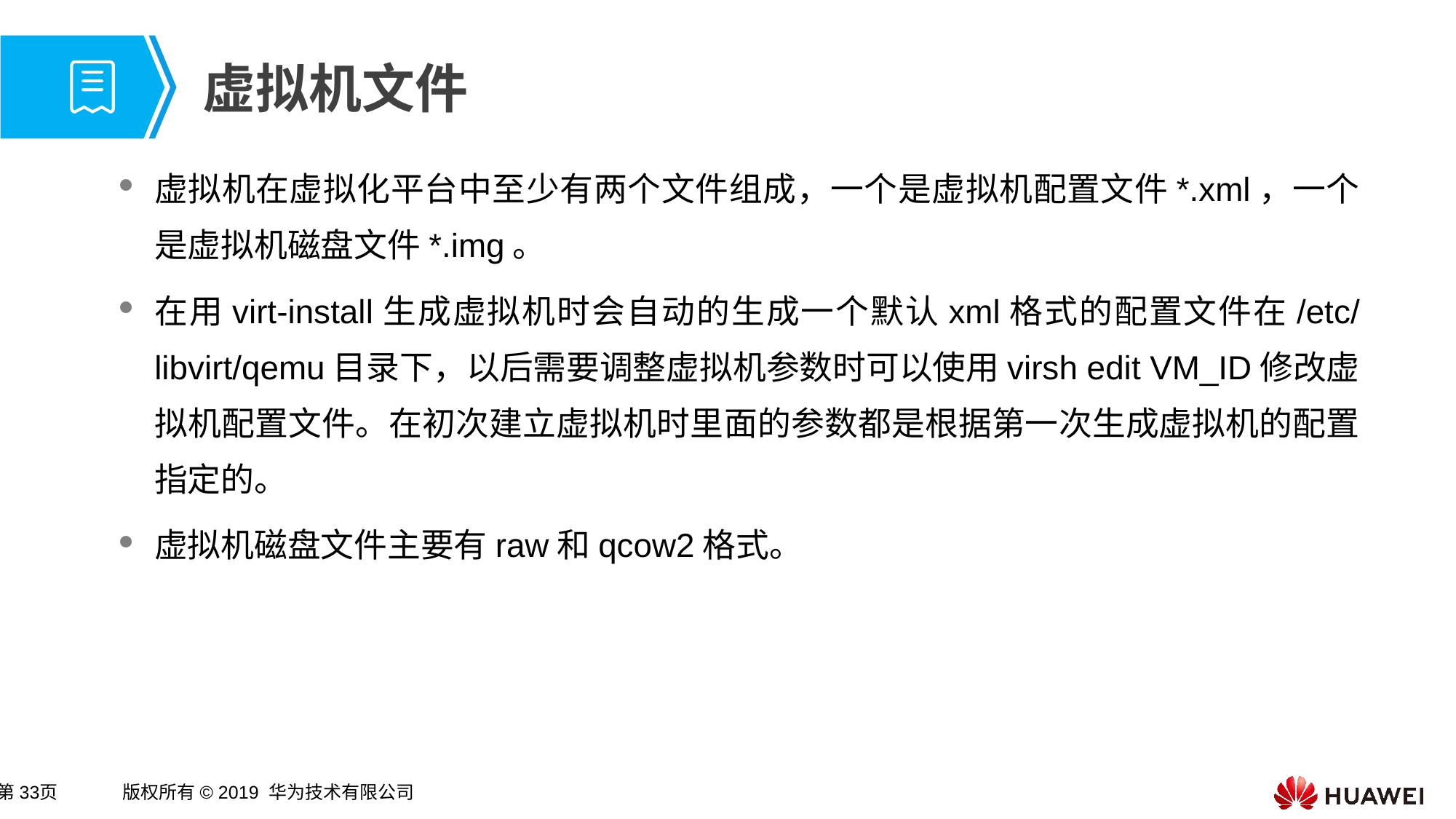

# 虚拟机文件
虚拟机在虚拟化平台中至少有两个文件组成，一个是虚拟机配置文件*.xml，一个是虚拟机磁盘文件*.img。
在用virt-install生成虚拟机时会自动的生成一个默认xml格式的配置文件在/etc/libvirt/qemu目录下，以后需要调整虚拟机参数时可以使用virsh edit VM_ID修改虚拟机配置文件。在初次建立虚拟机时里面的参数都是根据第一次生成虚拟机的配置指定的。
虚拟机磁盘文件主要有raw和qcow2格式。